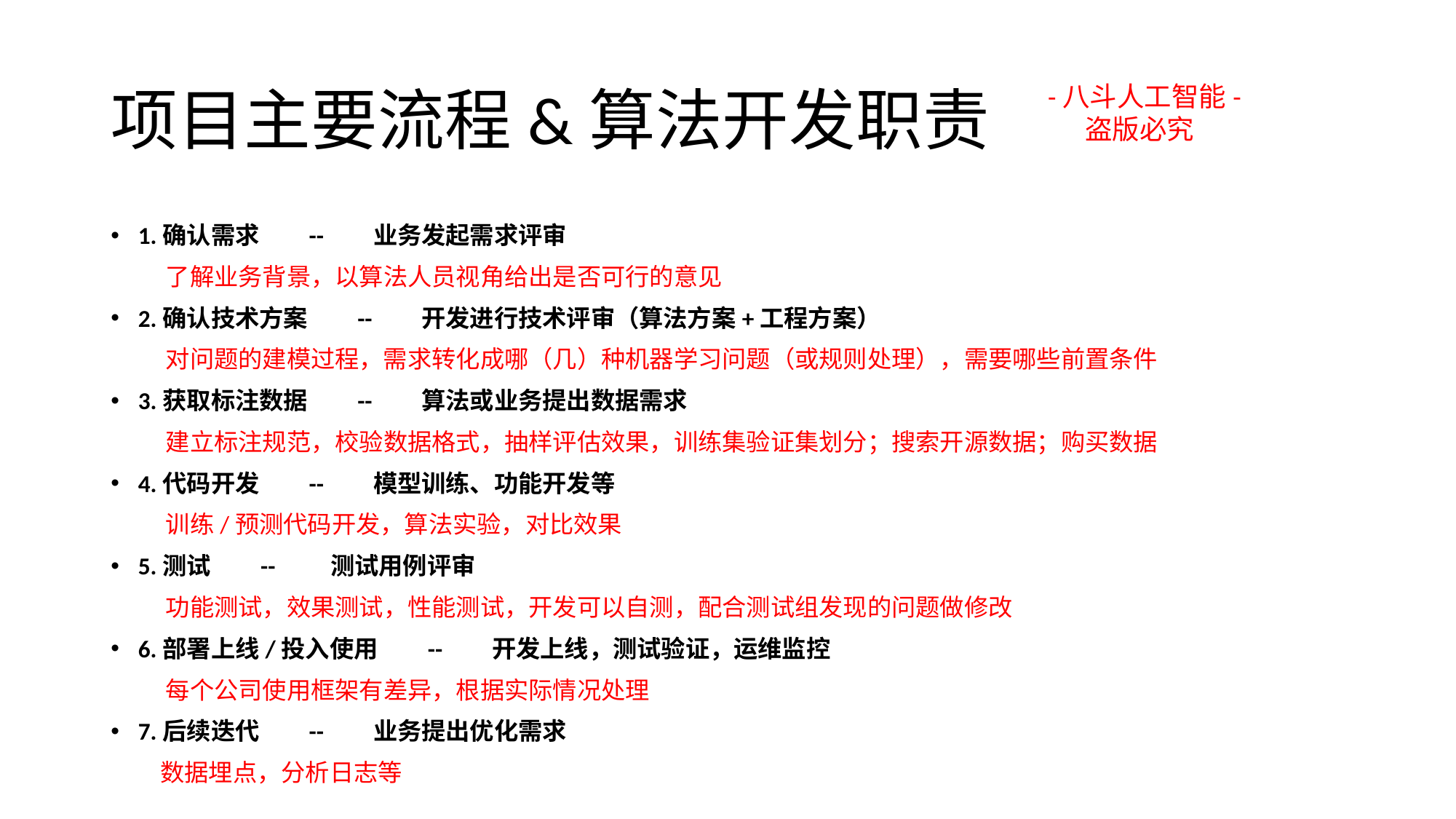

# 项目主要流程&算法开发职责
-八斗人工智能-
     盗版必究
1.确认需求        --        业务发起需求评审
         了解业务背景，以算法人员视角给出是否可行的意见
2.确认技术方案        --        开发进行技术评审（算法方案+工程方案）
         对问题的建模过程，需求转化成哪（几）种机器学习问题（或规则处理），需要哪些前置条件
3.获取标注数据        --        算法或业务提出数据需求
         建立标注规范，校验数据格式，抽样评估效果，训练集验证集划分；搜索开源数据；购买数据
4.代码开发        --        模型训练、功能开发等
         训练/预测代码开发，算法实验，对比效果
5.测试        --         测试用例评审
         功能测试，效果测试，性能测试，开发可以自测，配合测试组发现的问题做修改
6.部署上线/投入使用        --        开发上线，测试验证，运维监控
         每个公司使用框架有差异，根据实际情况处理
7.后续迭代        --        业务提出优化需求
        数据埋点，分析日志等